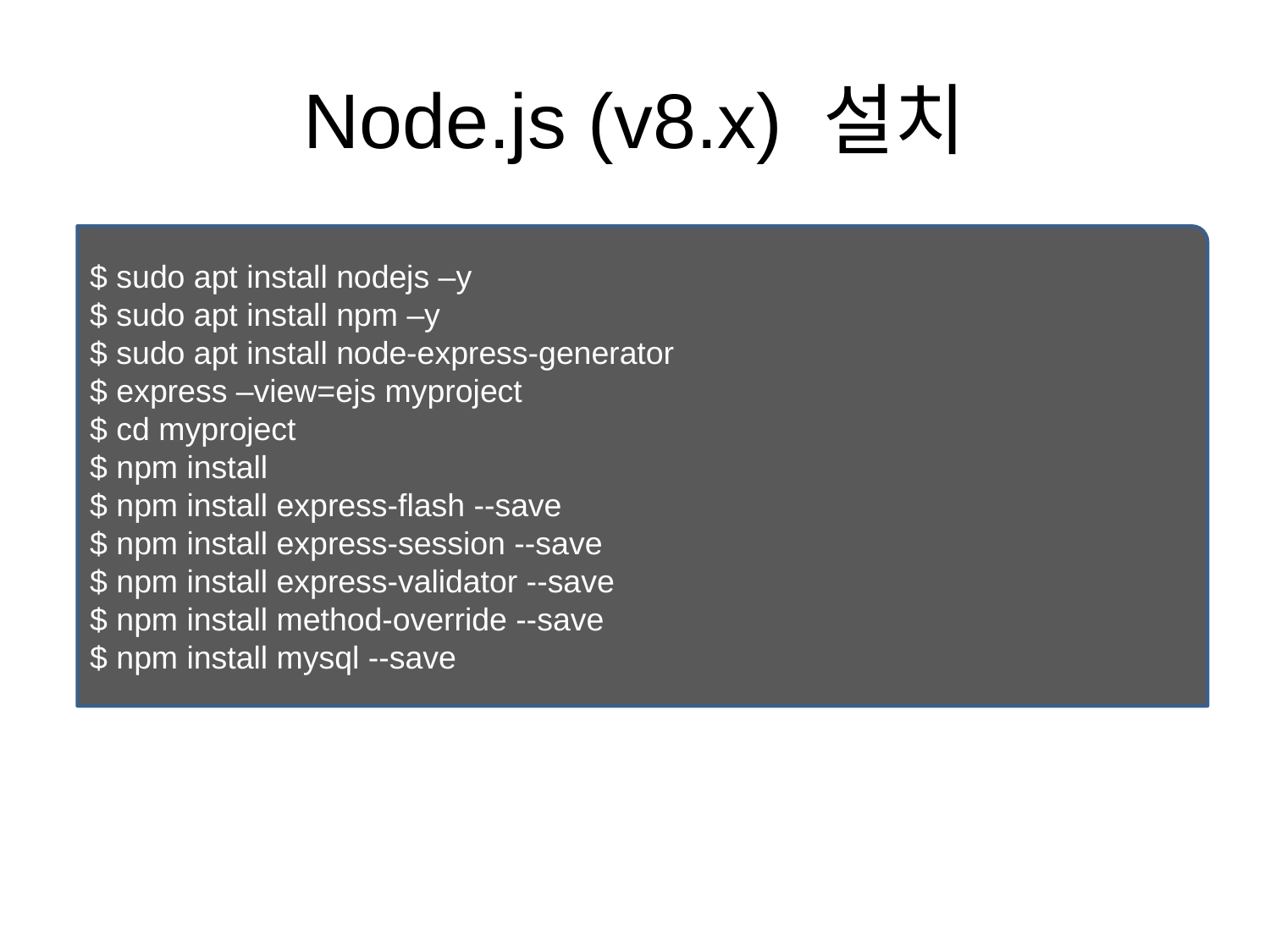

# Node.js (v8.x) 설치

$ sudo apt install nodejs –y
$ sudo apt install npm –y
$ sudo apt install node-express-generator
$ express –view=ejs myproject
$ cd myproject
$ npm install
$ npm install express-flash --save
$ npm install express-session --save
$ npm install express-validator --save
$ npm install method-override --save
$ npm install mysql --save